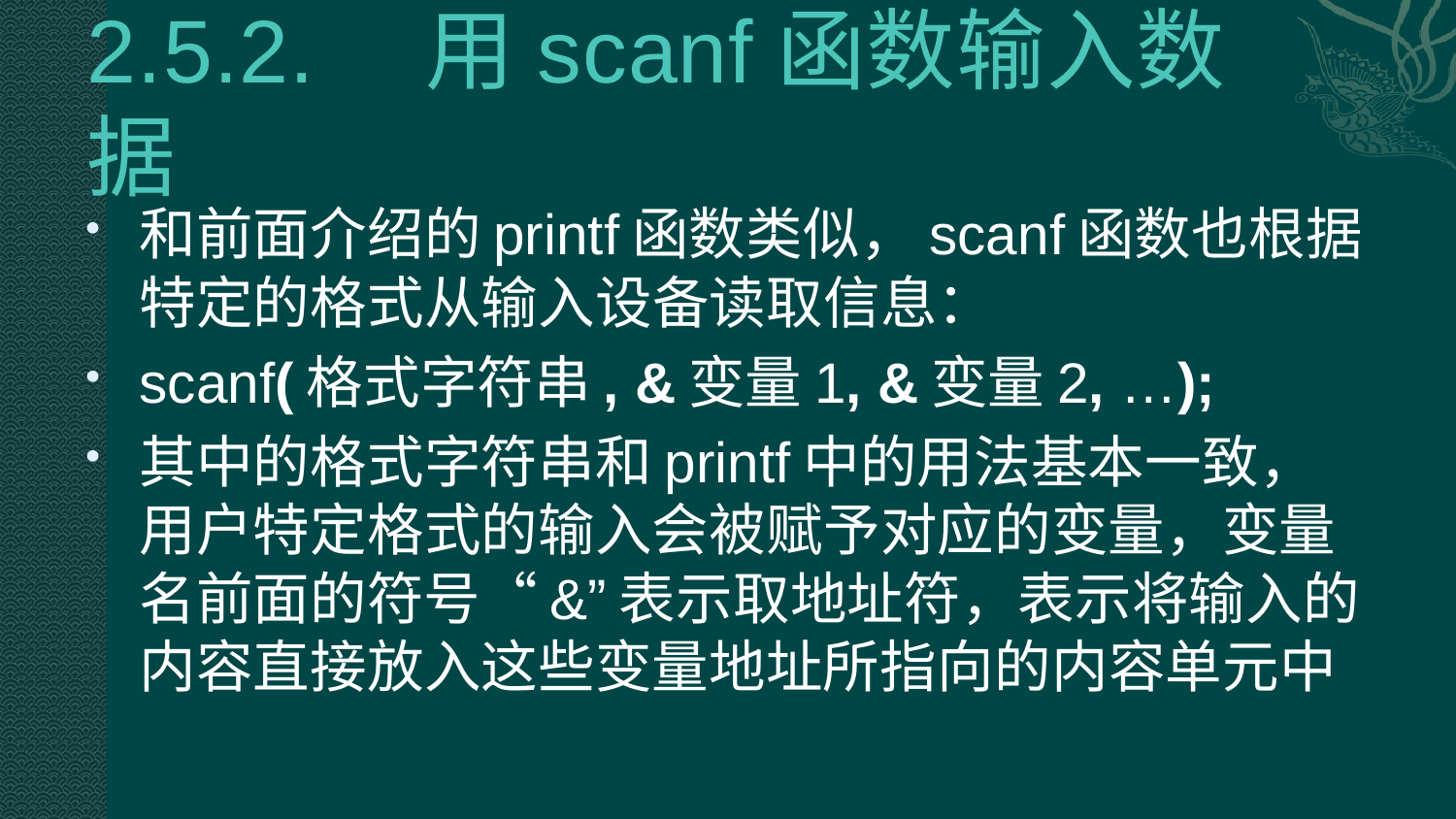

# 2.5.2.	 用scanf函数输入数据
和前面介绍的printf函数类似，scanf函数也根据特定的格式从输入设备读取信息：
scanf(格式字符串, &变量1, &变量2, …);
其中的格式字符串和printf中的用法基本一致，用户特定格式的输入会被赋予对应的变量，变量名前面的符号“&”表示取地址符，表示将输入的内容直接放入这些变量地址所指向的内容单元中